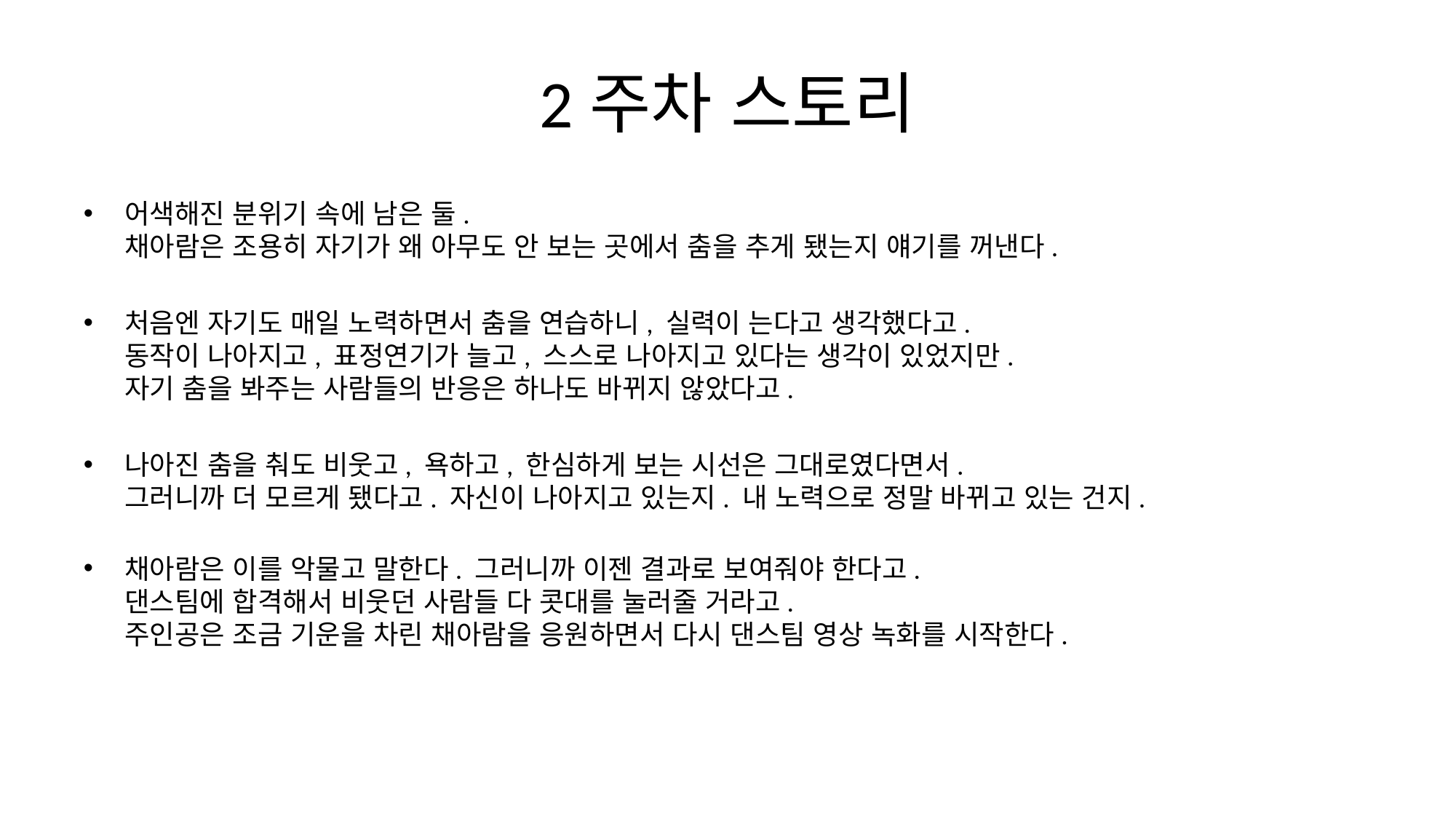

# 2주차 스토리
어색해진 분위기 속에 남은 둘.
채아람은 조용히 자기가 왜 아무도 안 보는 곳에서 춤을 추게 됐는지 얘기를 꺼낸다.

처음엔 자기도 매일 노력하면서 춤을 연습하니, 실력이 는다고 생각했다고.
동작이 나아지고, 표정연기가 늘고, 스스로 나아지고 있다는 생각이 있었지만.
자기 춤을 봐주는 사람들의 반응은 하나도 바뀌지 않았다고.

나아진 춤을 춰도 비웃고, 욕하고, 한심하게 보는 시선은 그대로였다면서.
그러니까 더 모르게 됐다고. 자신이 나아지고 있는지. 내 노력으로 정말 바뀌고 있는 건지.
채아람은 이를 악물고 말한다. 그러니까 이젠 결과로 보여줘야 한다고.
댄스팀에 합격해서 비웃던 사람들 다 콧대를 눌러줄 거라고.
주인공은 조금 기운을 차린 채아람을 응원하면서 다시 댄스팀 영상 녹화를 시작한다.